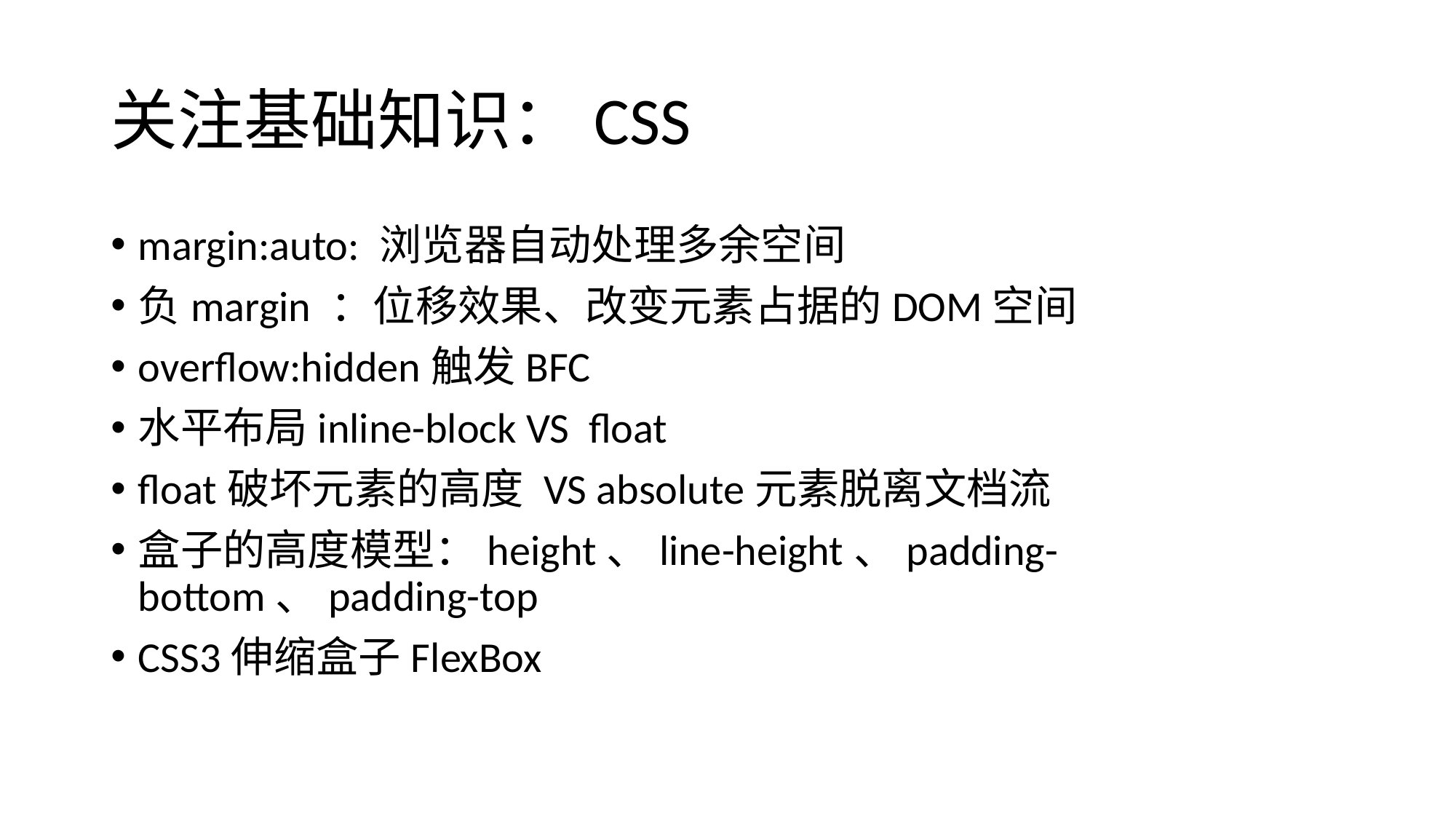

# 关注基础知识：CSS
margin:auto: 浏览器自动处理多余空间
负margin ：位移效果、改变元素占据的DOM空间
overflow:hidden触发BFC
水平布局inline-block VS  float
float破坏元素的高度 VS absolute元素脱离文档流
盒子的高度模型：height、line-height、padding-bottom、padding-top
CSS3伸缩盒子FlexBox